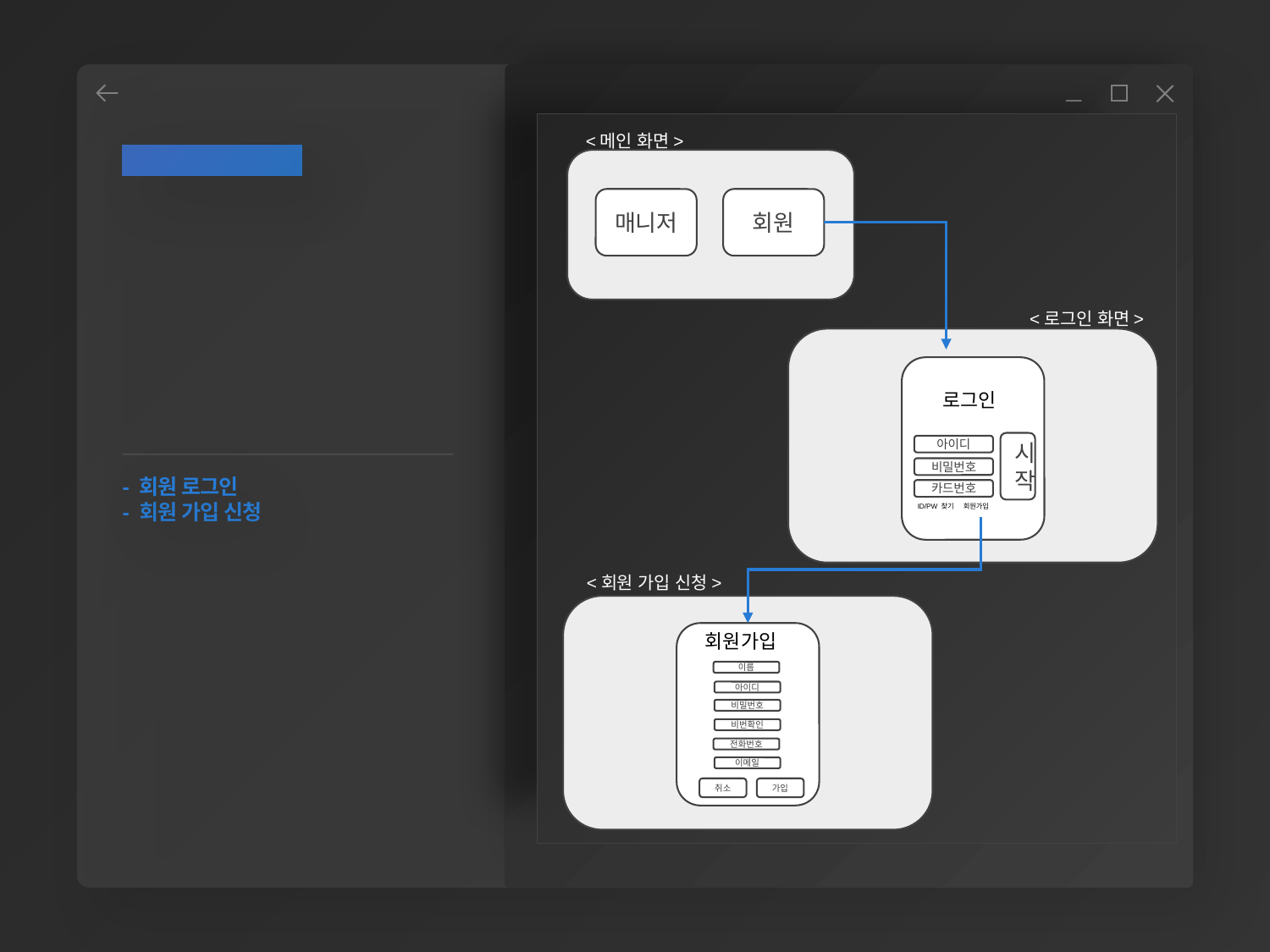

<메인 화면>
프로그램 기능 소개

매니저
회원
회원 관리
<로그인 화면>

로그인
회원 관리 기능들
시작
아이디
비밀번호
- 회원 로그인
- 회원 가입 신청
- 요금 입금
- 음식 주문
- 채팅

카드번호
ID/PW 찾기     회원가입
<회원 가입 신청>

회원가입
이름
아이디
비밀번호
비번확인
전화번호
이메일
취소
가입